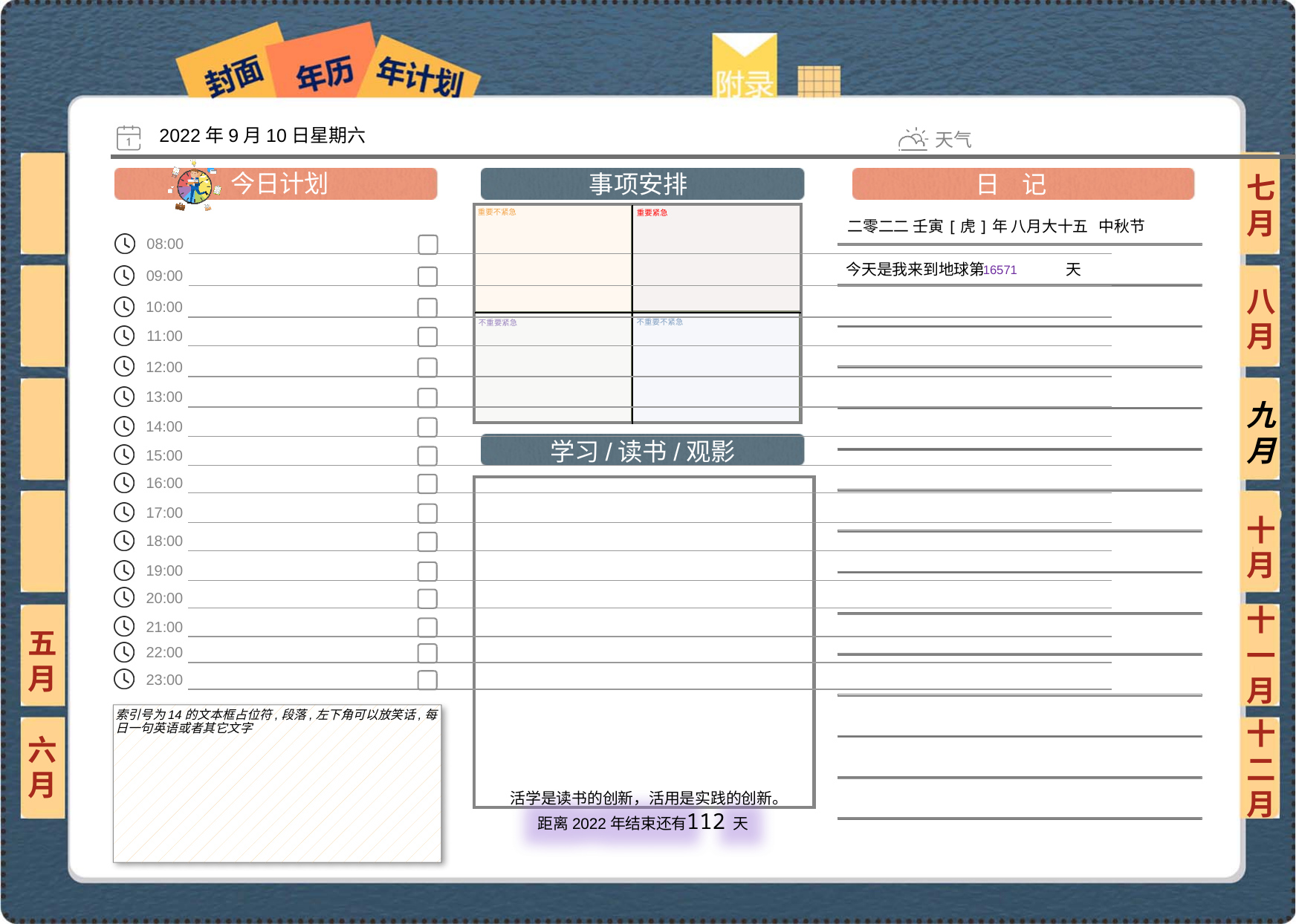

2022年9月10日星期六
七月
二零二二 壬寅[虎]年 八月大十五   中秋节
16571
八月
九月
十月
十一月
五月
索引号为14的文本框占位符,段落,左下角可以放笑话,每日一句英语或者其它文字
六月
十二月
112
 活学是读书的创新，活用是实践的创新。